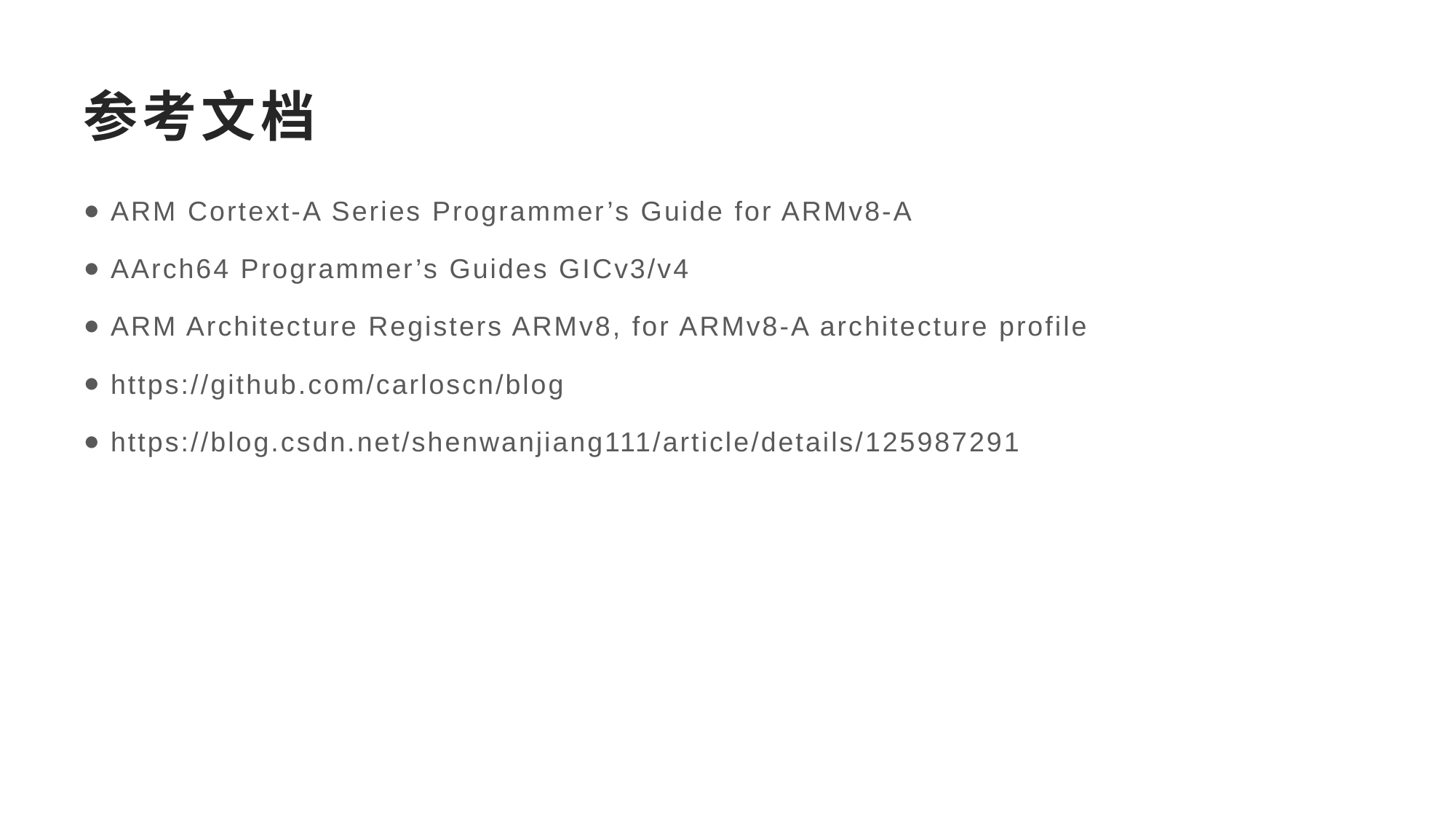

# 参考文档
ARM Cortext-A Series Programmer’s Guide for ARMv8-A
AArch64 Programmer’s Guides GICv3/v4
ARM Architecture Registers ARMv8, for ARMv8-A architecture profile
https://github.com/carloscn/blog
https://blog.csdn.net/shenwanjiang111/article/details/125987291